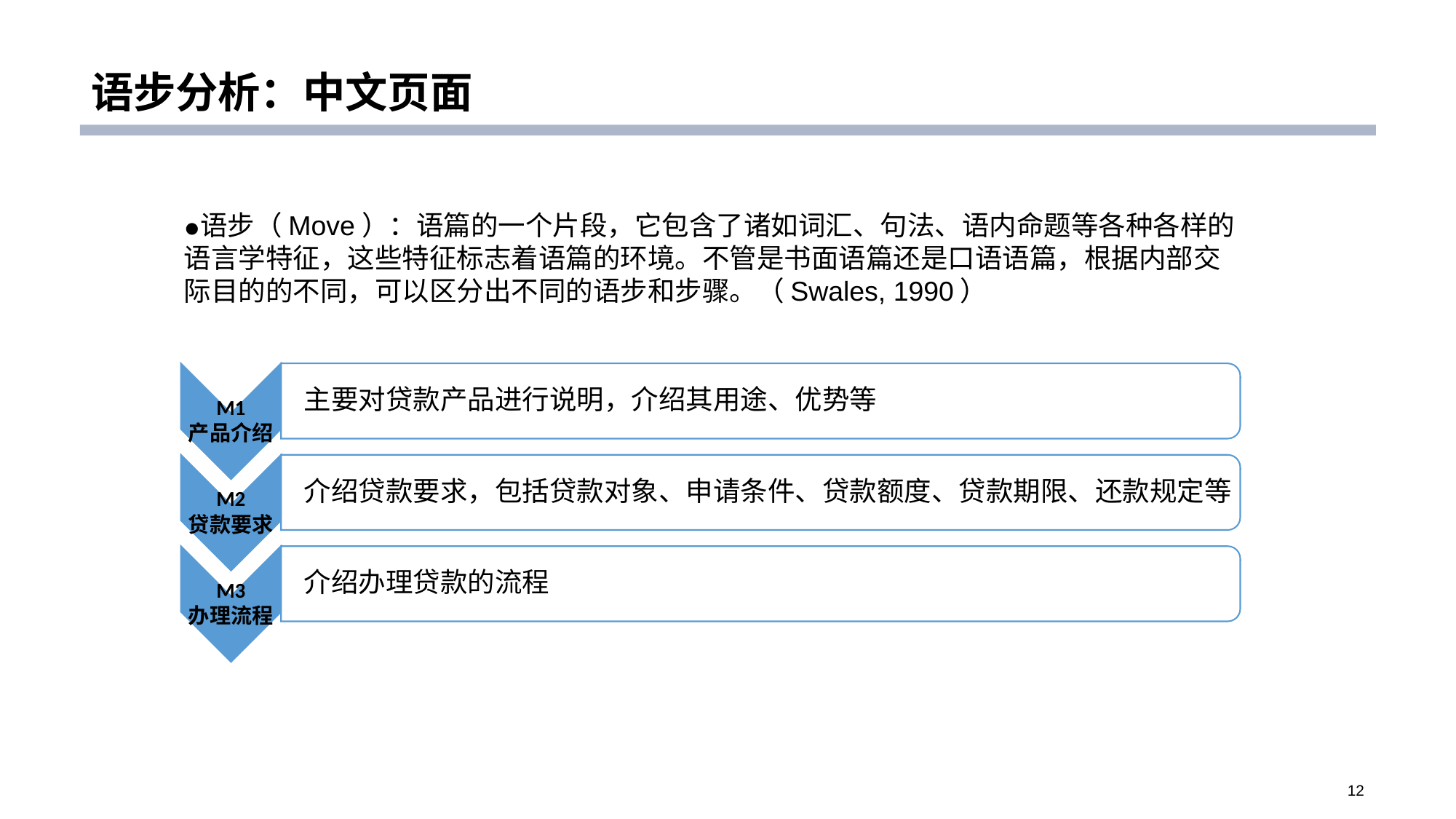

# 语步分析：中文页面
语步（Move）：语篇的一个片段，它包含了诸如词汇、句法、语内命题等各种各样的语言学特征，这些特征标志着语篇的环境。不管是书面语篇还是口语语篇，根据内部交际目的的不同，可以区分出不同的语步和步骤。（Swales, 1990）

主要对贷款产品进行说明，介绍其用途、优势等

M1
产品介绍
介绍贷款要求，包括贷款对象、申请条件、贷款额度、贷款期限、还款规定等

M2
贷款要求
介绍办理贷款的流程

M3
办理流程

12